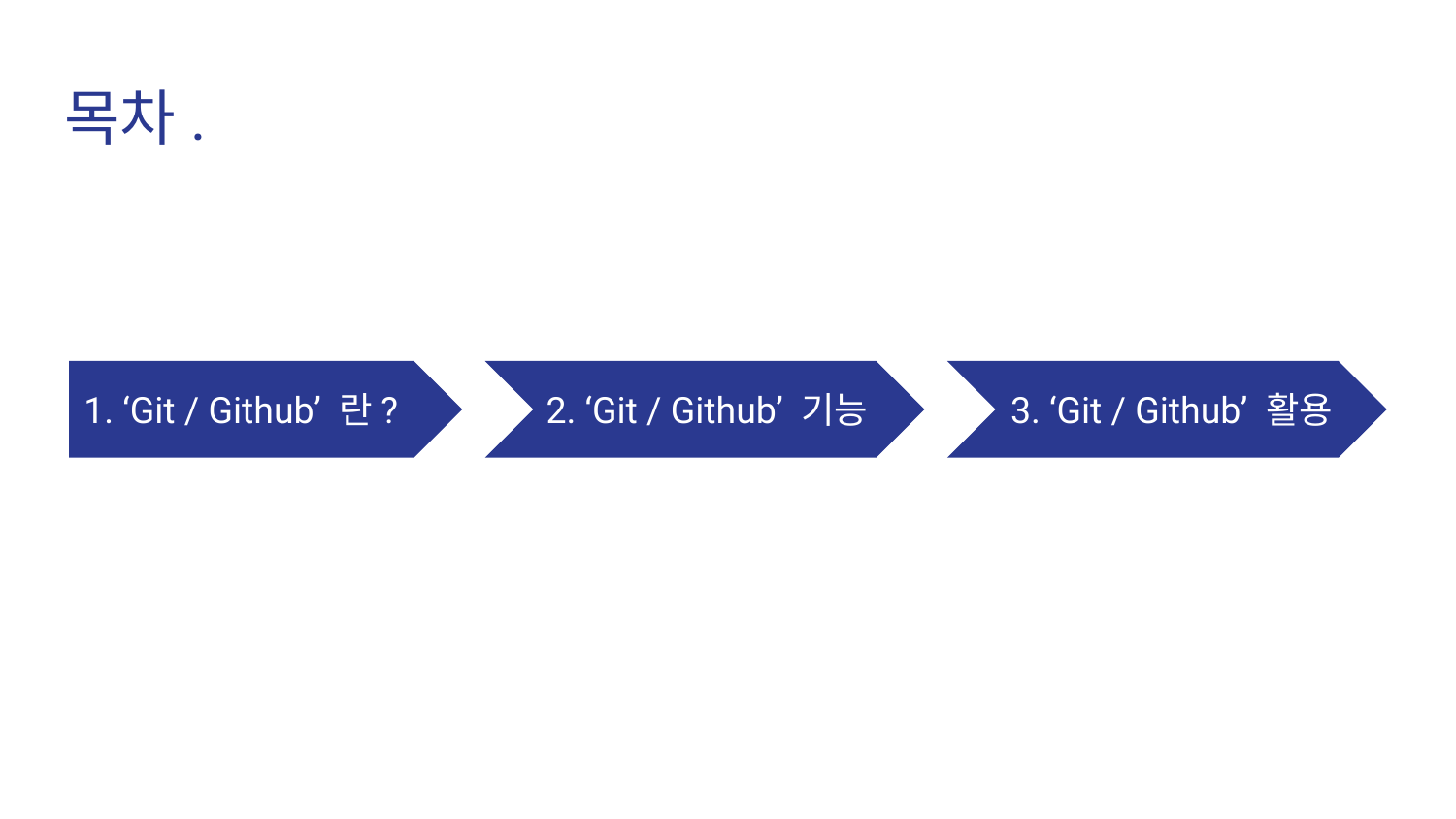

# 목차.

1. ‘Git / Github’ 란?
2. ‘Git / Github’ 기능
3. ‘Git / Github’ 활용